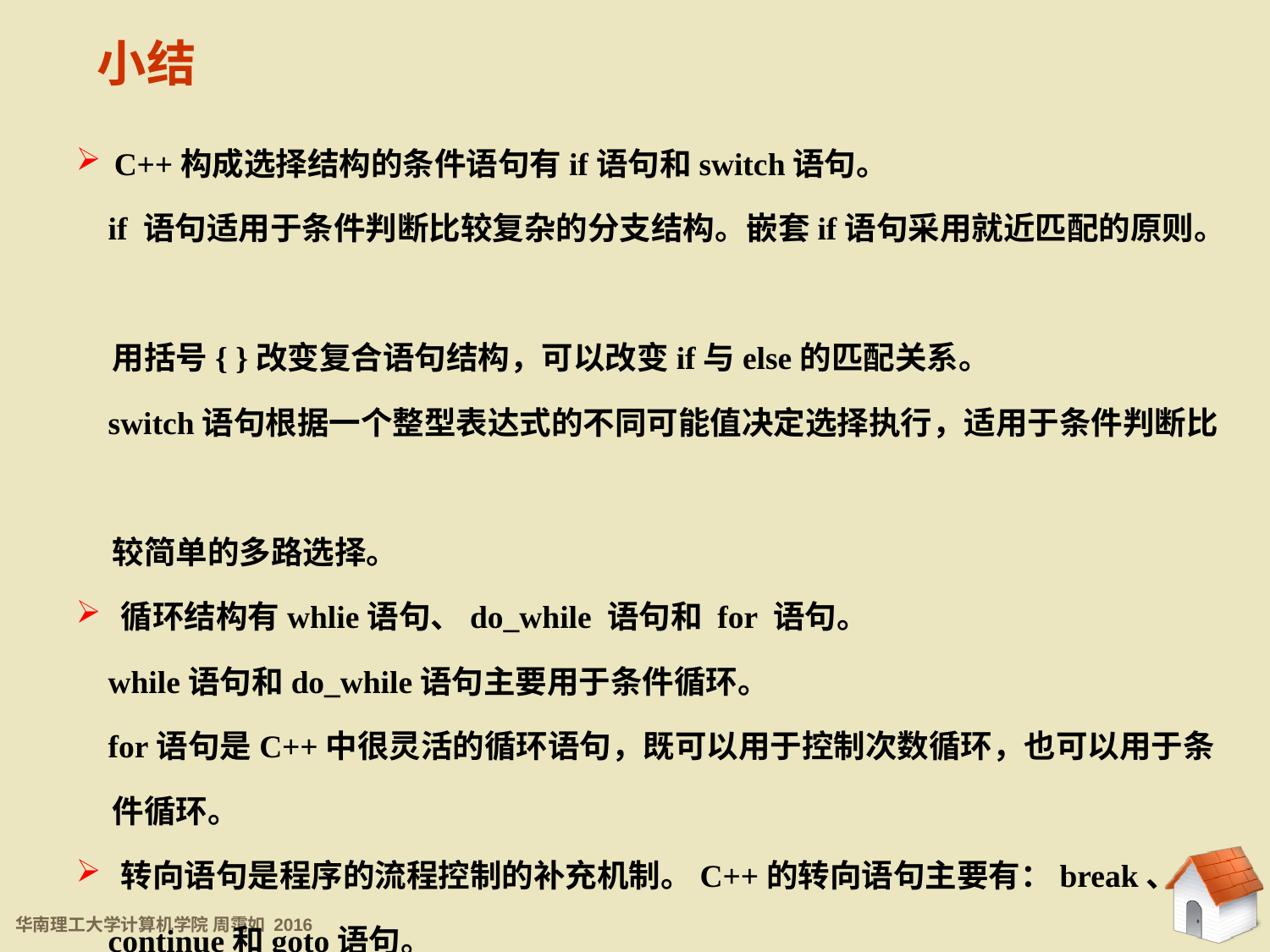

小结
 C++构成选择结构的条件语句有if语句和switch语句。
    if 语句适用于条件判断比较复杂的分支结构。嵌套if语句采用就近匹配的原则。
    用括号{ }改变复合语句结构，可以改变if与else的匹配关系。
    switch语句根据一个整型表达式的不同可能值决定选择执行，适用于条件判断比
    较简单的多路选择。
 循环结构有whlie语句、do_while 语句和 for 语句。
    while语句和do_while语句主要用于条件循环。
    for语句是C++中很灵活的循环语句，既可以用于控制次数循环，也可以用于条
    件循环。
 转向语句是程序的流程控制的补充机制。C++的转向语句主要有：break、
    continue和goto语句。